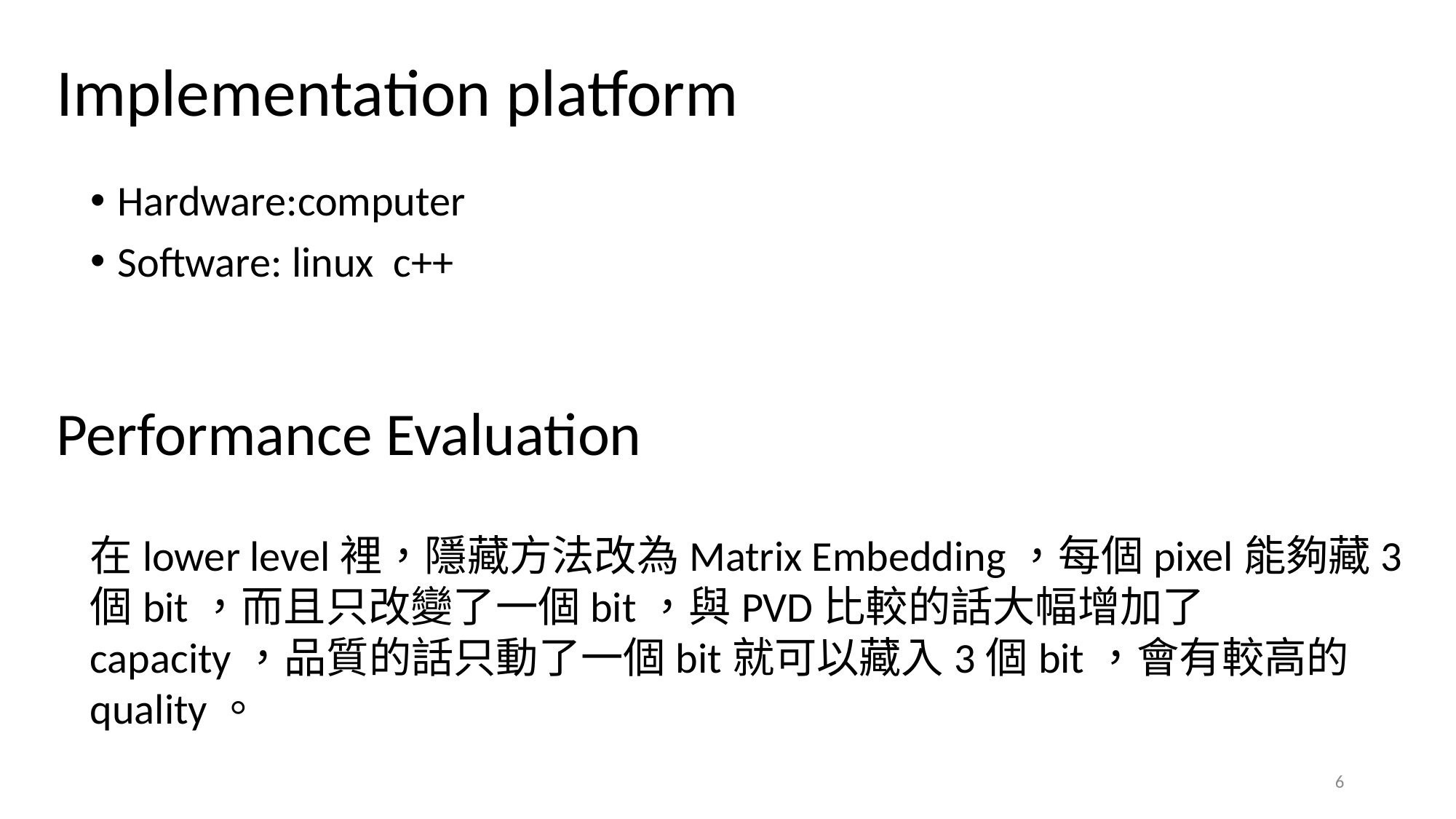

# Implementation platform
Hardware:computer
Software: linux  c++
Performance Evaluation
在lower level裡，隱藏方法改為Matrix Embedding，每個pixel能夠藏3個bit，而且只改變了一個bit，與PVD比較的話大幅增加了capacity，品質的話只動了一個bit就可以藏入3個bit，會有較高的quality。
6